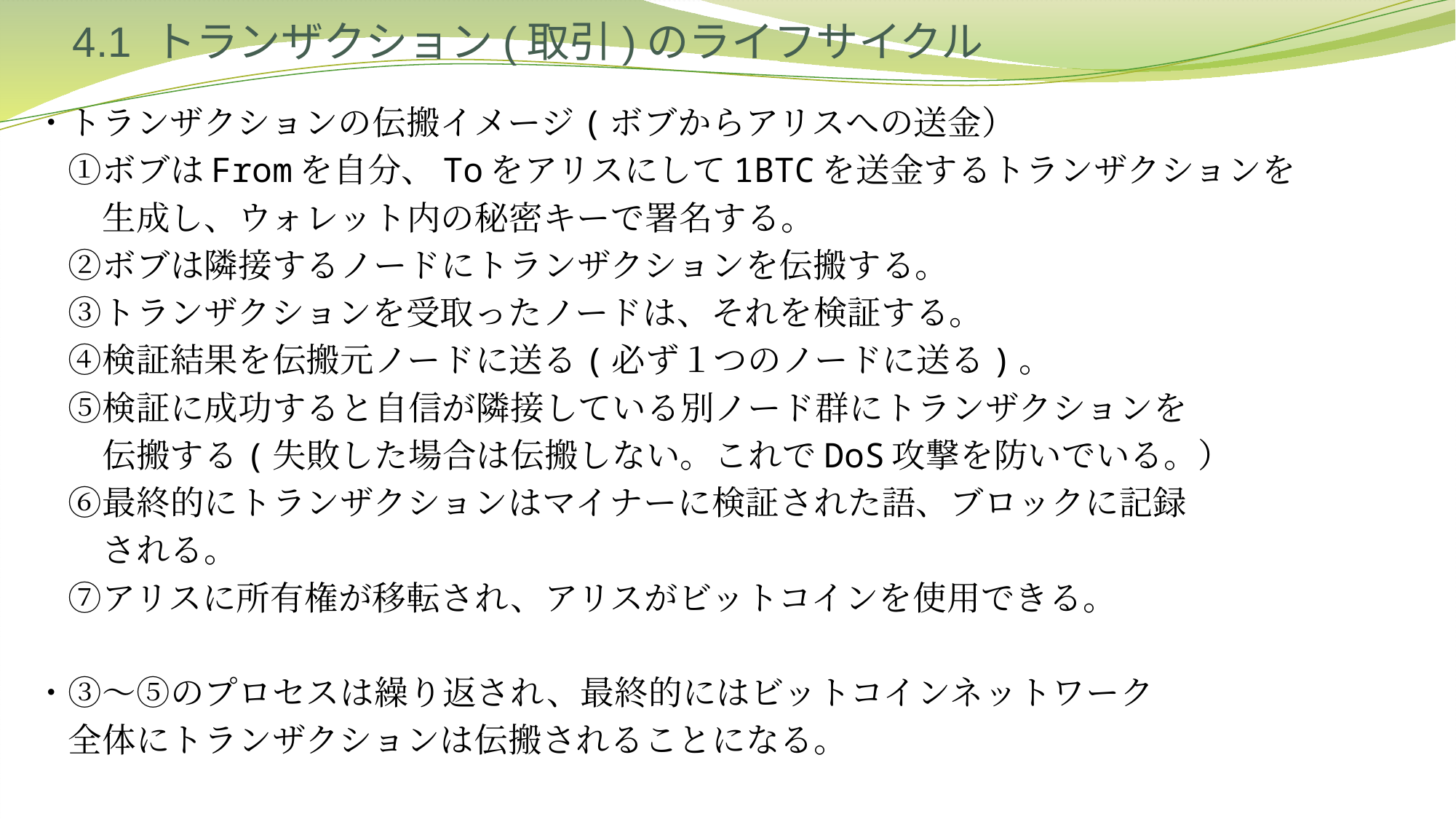

# 4.1 トランザクション(取引)のライフサイクル
・トランザクションの伝搬イメージ(ボブからアリスへの送金）
　①ボブはFromを自分、Toをアリスにして1BTCを送金するトランザクションを
　　生成し、ウォレット内の秘密キーで署名する。
　②ボブは隣接するノードにトランザクションを伝搬する。
　③トランザクションを受取ったノードは、それを検証する。
　④検証結果を伝搬元ノードに送る(必ず１つのノードに送る)。
　⑤検証に成功すると自信が隣接している別ノード群にトランザクションを
　　伝搬する(失敗した場合は伝搬しない。これでDoS攻撃を防いでいる。）
　⑥最終的にトランザクションはマイナーに検証された語、ブロックに記録
　　される。
　⑦アリスに所有権が移転され、アリスがビットコインを使用できる。

・③～⑤のプロセスは繰り返され、最終的にはビットコインネットワーク
　全体にトランザクションは伝搬されることになる。